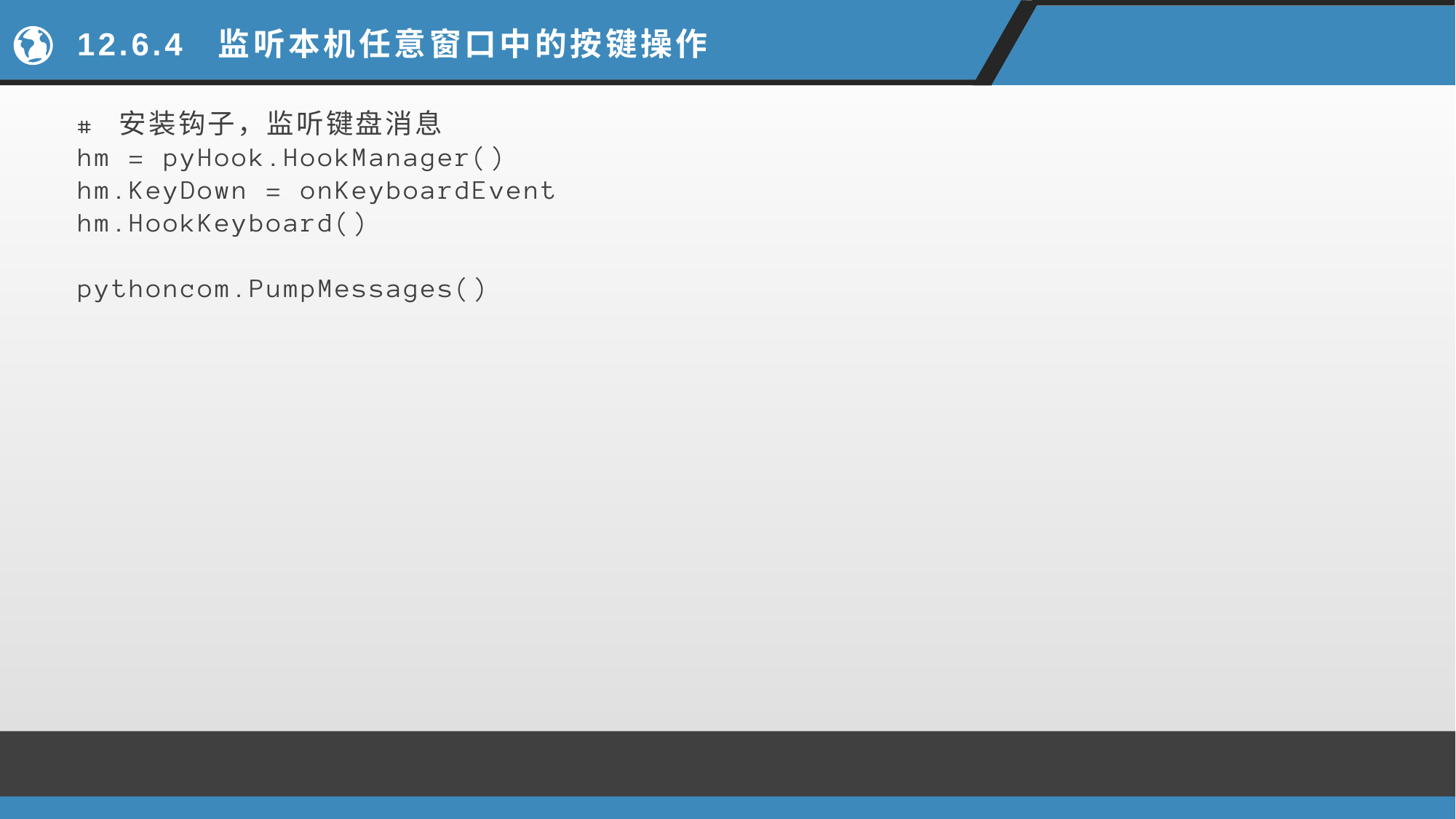

# 12.6.4  监听本机任意窗口中的按键操作

# 安装钩子，监听键盘消息
hm = pyHook.HookManager()
hm.KeyDown = onKeyboardEvent
hm.HookKeyboard()

pythoncom.PumpMessages()